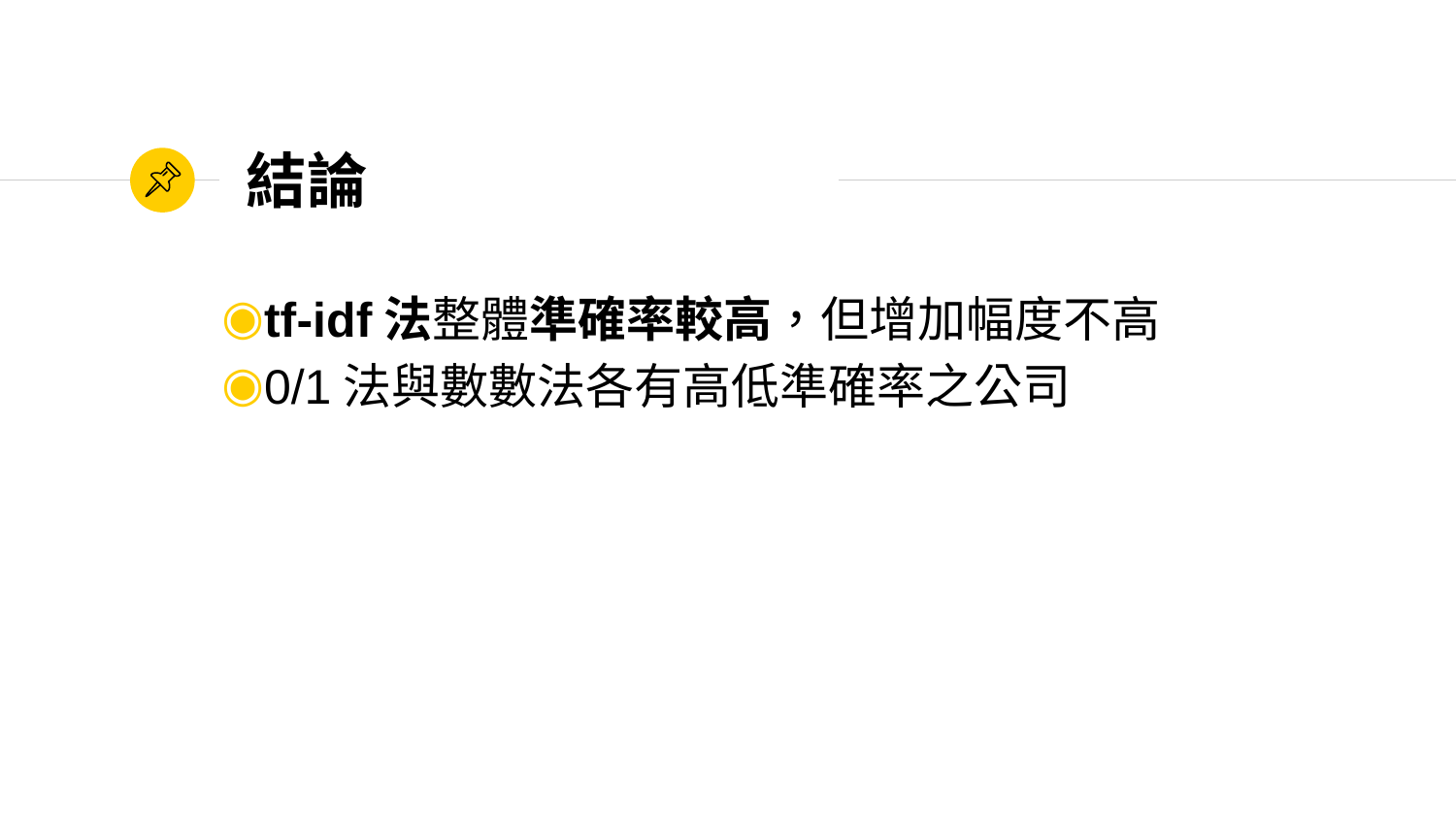

# 結論

tf-idf法整體準確率較高，但增加幅度不高
0/1法與數數法各有高低準確率之公司